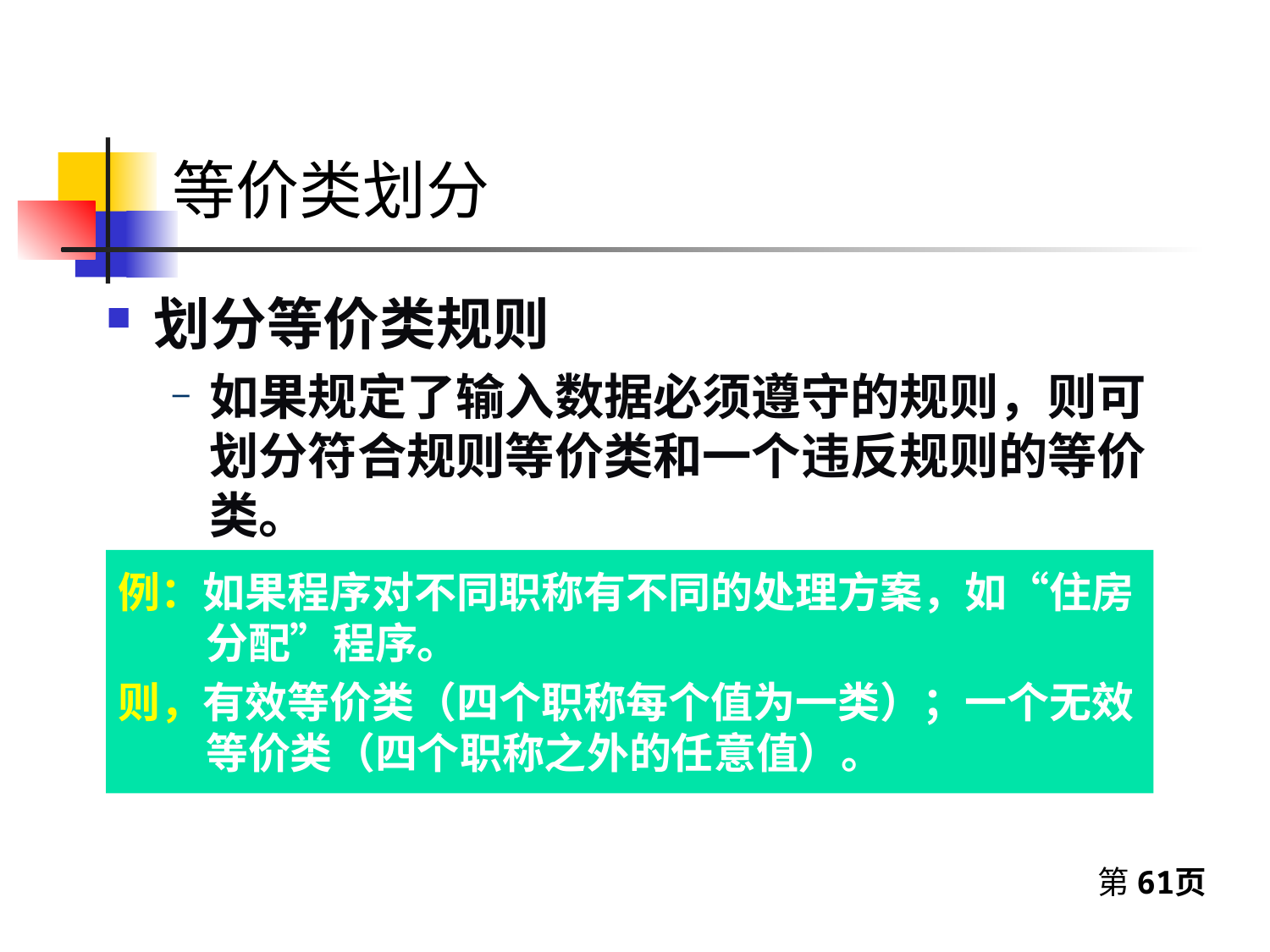

# 等价类划分
划分等价类规则
如果规定了输入数据必须遵守的规则，则可划分符合规则等价类和一个违反规则的等价类。
例：如果程序对不同职称有不同的处理方案，如“住房分配”程序。
则，有效等价类（四个职称每个值为一类）；一个无效等价类（四个职称之外的任意值）。